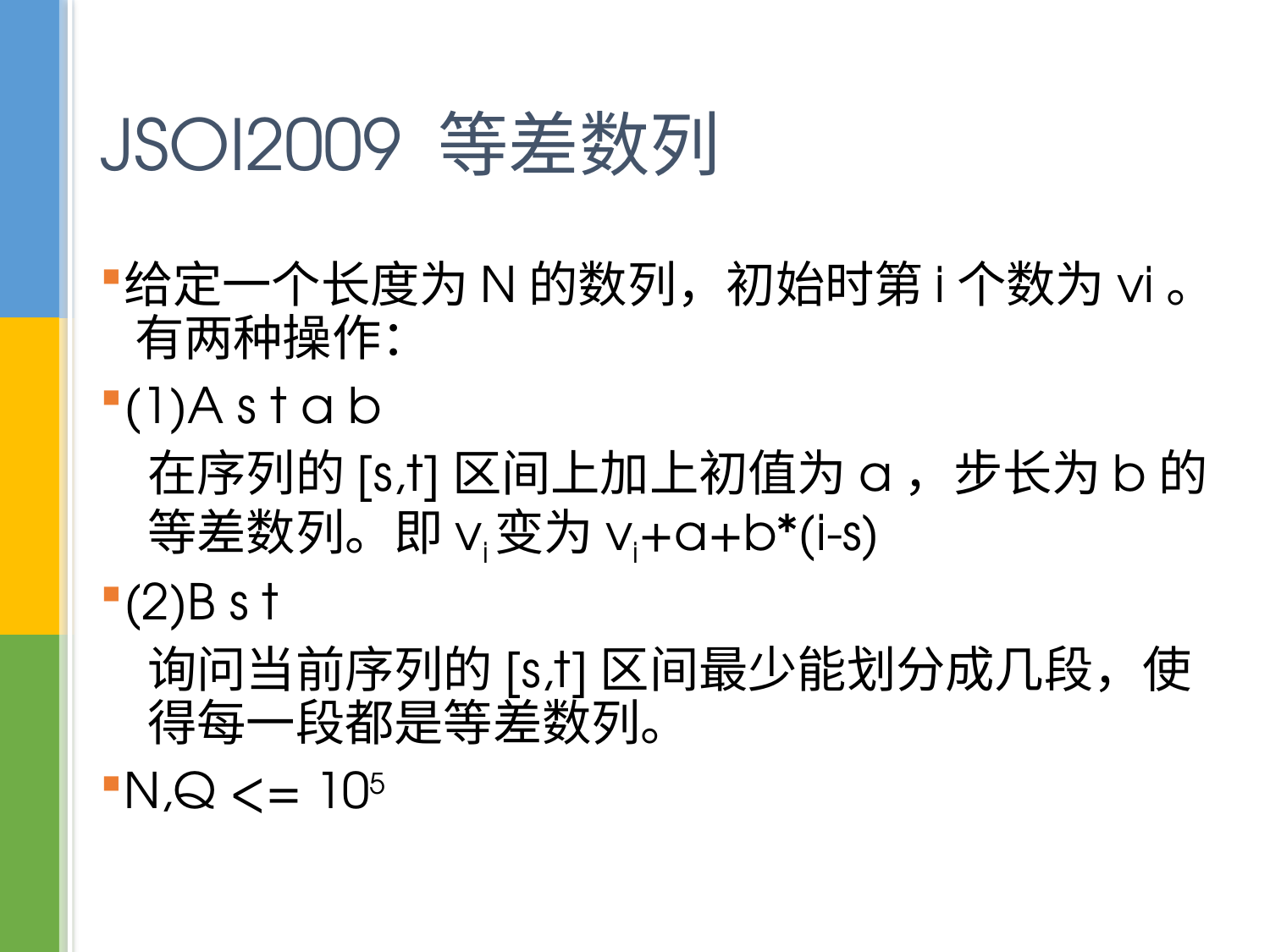

# JSOI2009 等差数列
给定一个长度为N的数列，初始时第i个数为vi。 有两种操作：
(1)A s t a b
在序列的[s,t]区间上加上初值为a，步长为b的等差数列。即vi变为vi+a+b*(i-s)
(2)B s t
询问当前序列的[s,t]区间最少能划分成几段，使得每一段都是等差数列。
N,Q <= 105